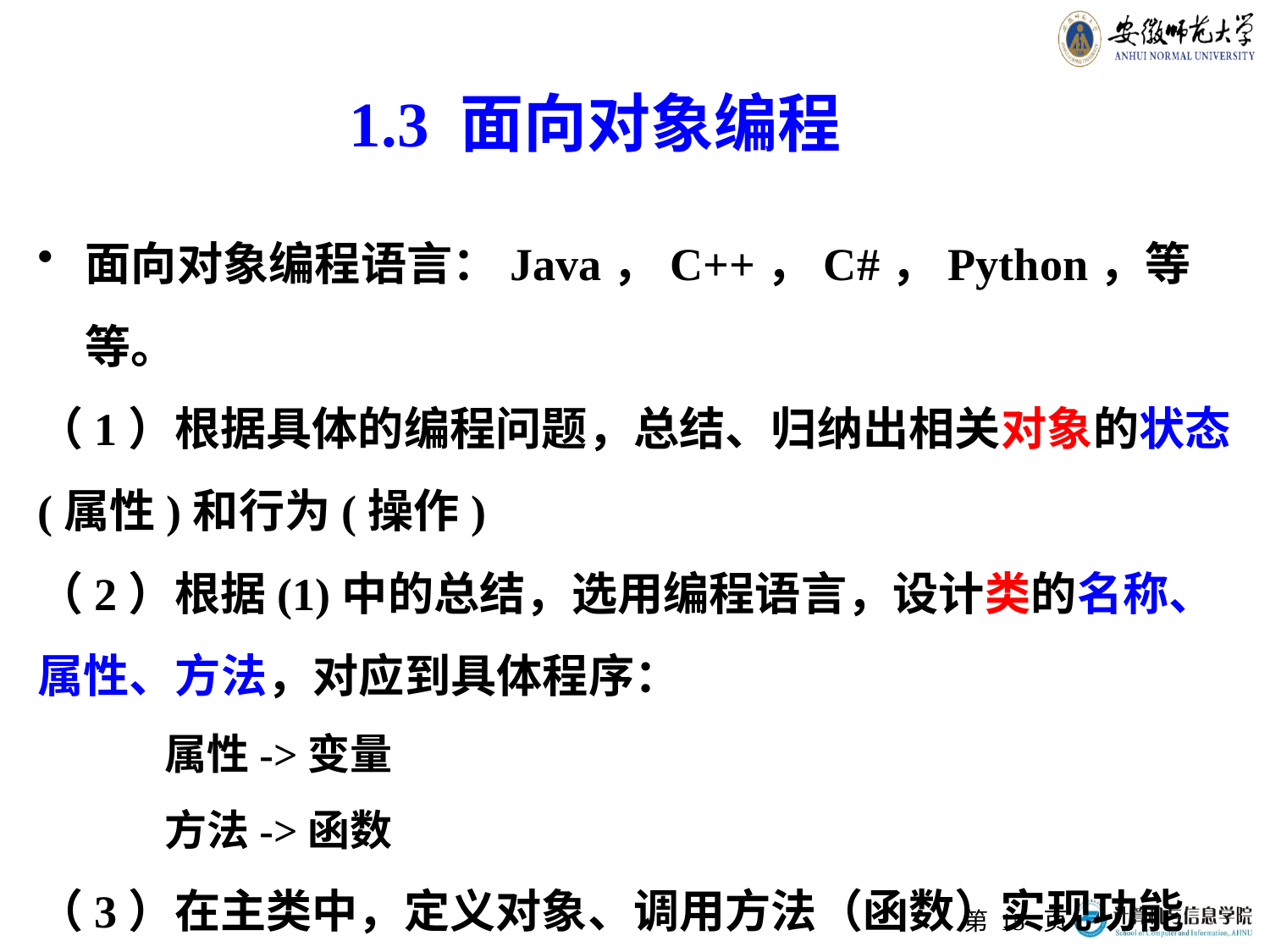

# 1.3 面向对象编程
面向对象编程语言：Java，C++，C#，Python，等等。
（1）根据具体的编程问题，总结、归纳出相关对象的状态(属性)和行为(操作)
（2）根据(1)中的总结，选用编程语言，设计类的名称、属性、方法，对应到具体程序：
	属性->变量
	方法->函数
（3）在主类中，定义对象、调用方法（函数）实现功能
第 15  页